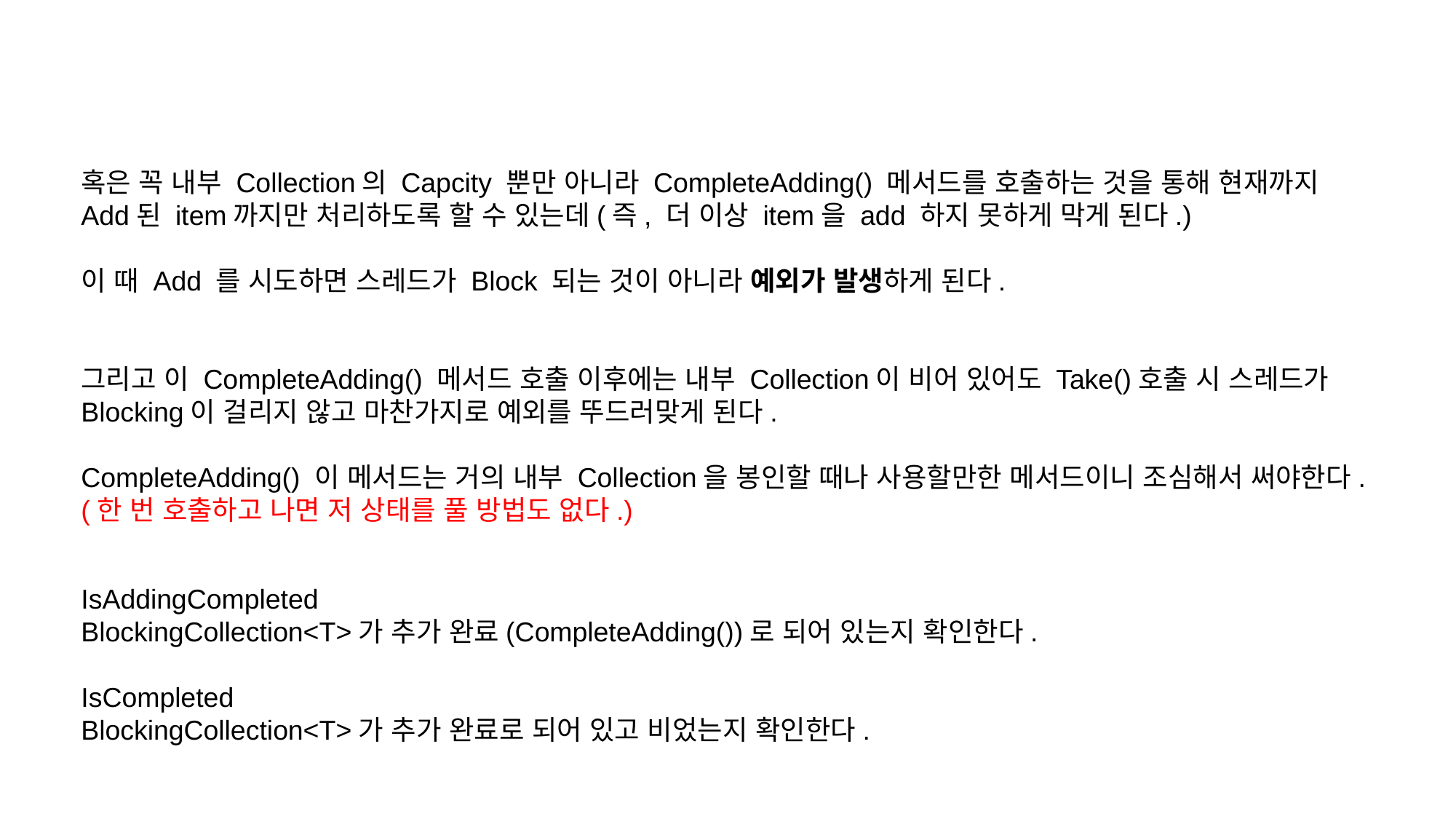

혹은 꼭 내부 Collection의 Capcity 뿐만 아니라 CompleteAdding() 메서드를 호출하는 것을 통해 현재까지 Add된 item까지만 처리하도록 할 수 있는데(즉, 더 이상 item을 add 하지 못하게 막게 된다.)

이 때 Add 를 시도하면 스레드가 Block 되는 것이 아니라 예외가 발생하게 된다.

그리고 이 CompleteAdding() 메서드 호출 이후에는 내부 Collection이 비어 있어도 Take()호출 시 스레드가 Blocking이 걸리지 않고 마찬가지로 예외를 뚜드러맞게 된다.

CompleteAdding() 이 메서드는 거의 내부 Collection을 봉인할 때나 사용할만한 메서드이니 조심해서 써야한다. (한 번 호출하고 나면 저 상태를 풀 방법도 없다.)
IsAddingCompleted
BlockingCollection<T>가 추가 완료(CompleteAdding())로 되어 있는지 확인한다.

IsCompleted
BlockingCollection<T>가 추가 완료로 되어 있고 비었는지 확인한다.